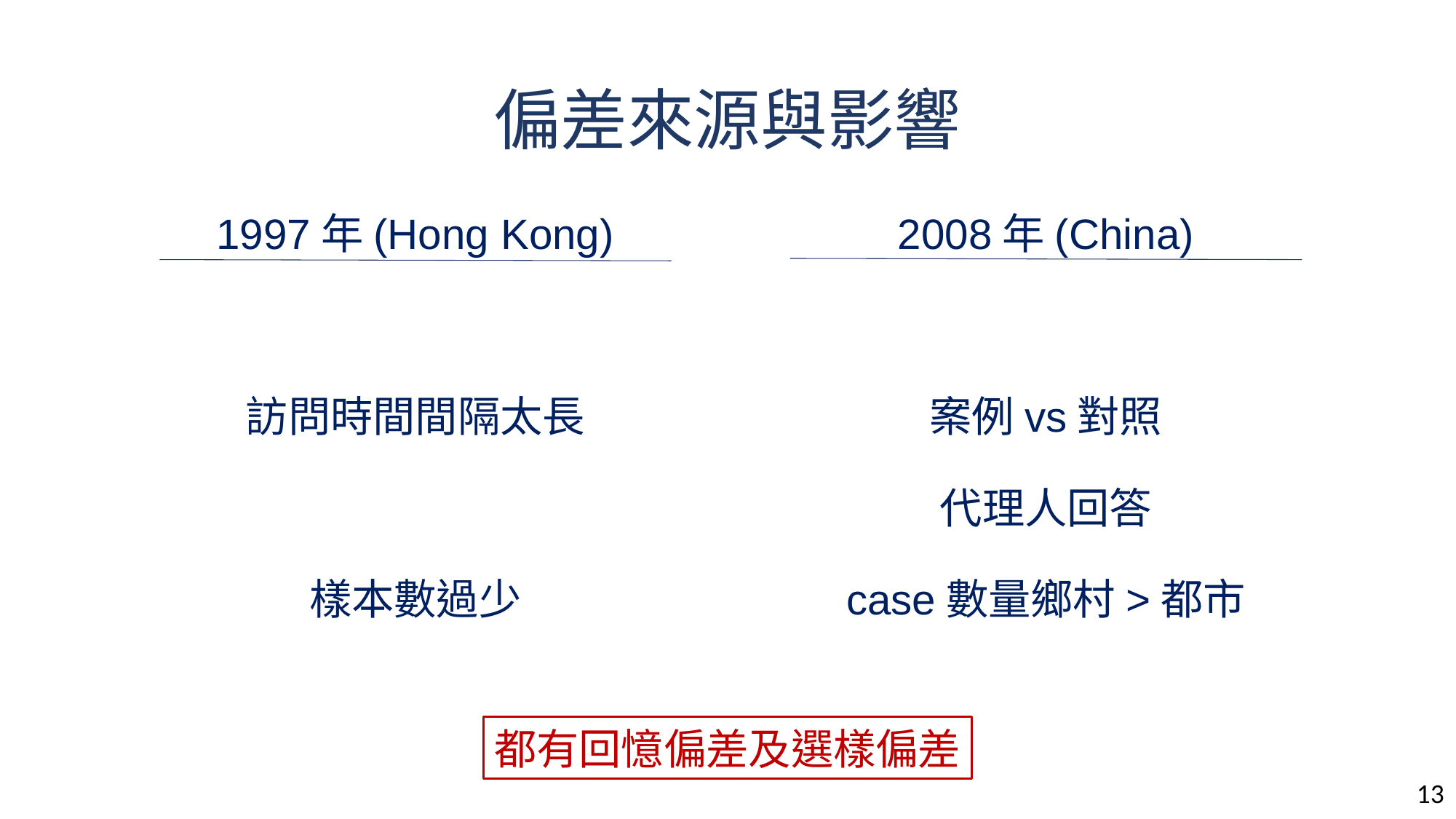

# 偏差來源與影響
1997年(Hong Kong)

訪問時間間隔太長

樣本數過少

2008年(China)

案例vs對照
代理人回答
case數量鄉村>都市

都有回憶偏差及選樣偏差
13